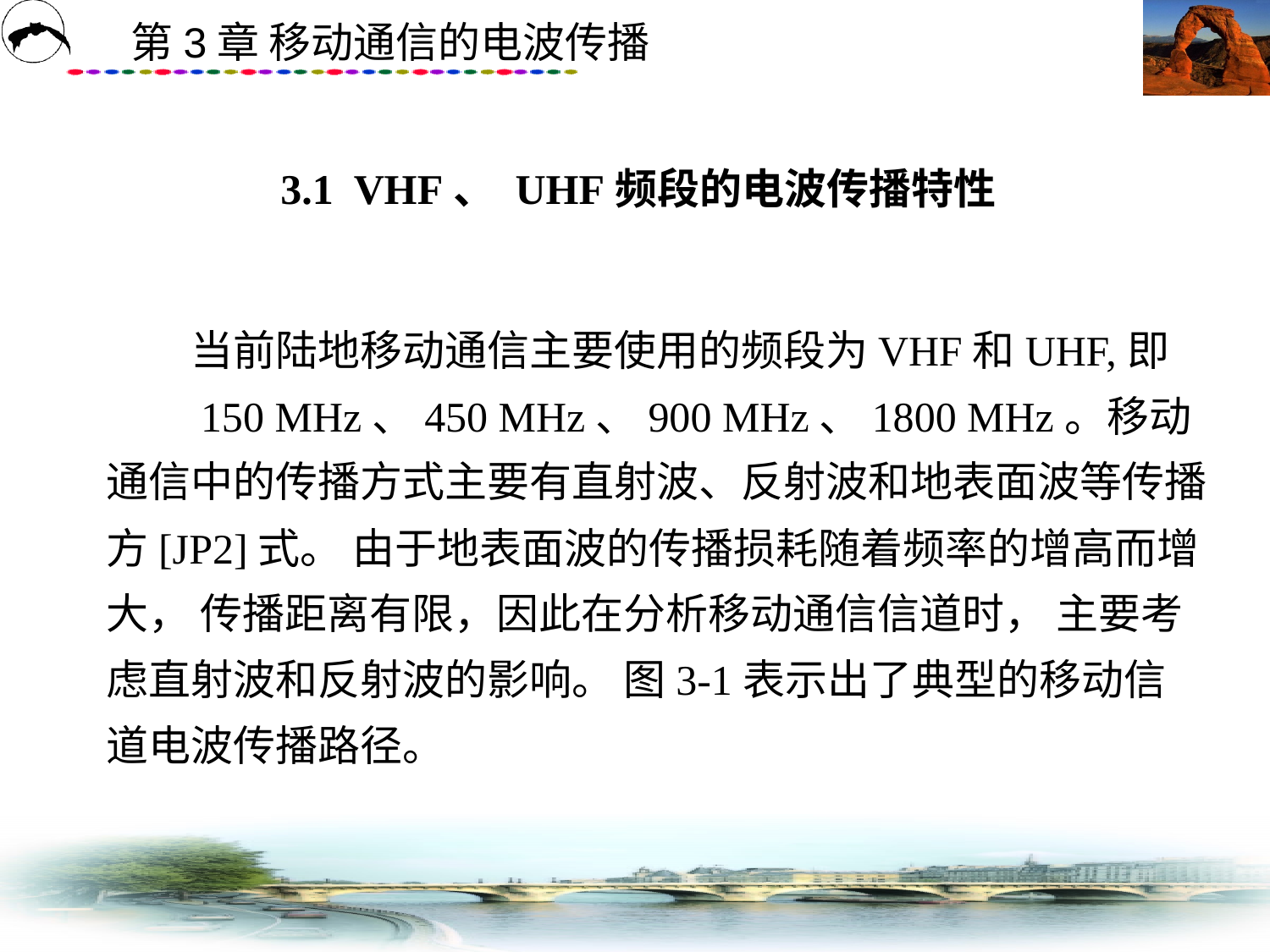

# 3.1  VHF、 UHF频段的电波传播特性
　　当前陆地移动通信主要使用的频段为VHF和UHF,即　　150 MHz、450 MHz、900 MHz、1800 MHz。移动通信中的传播方式主要有直射波、反射波和地表面波等传播方[JP2]式。 由于地表面波的传播损耗随着频率的增高而增大， 传播距离有限，因此在分析移动通信信道时， 主要考虑直射波和反射波的影响。 图3-1表示出了典型的移动信道电波传播路径。